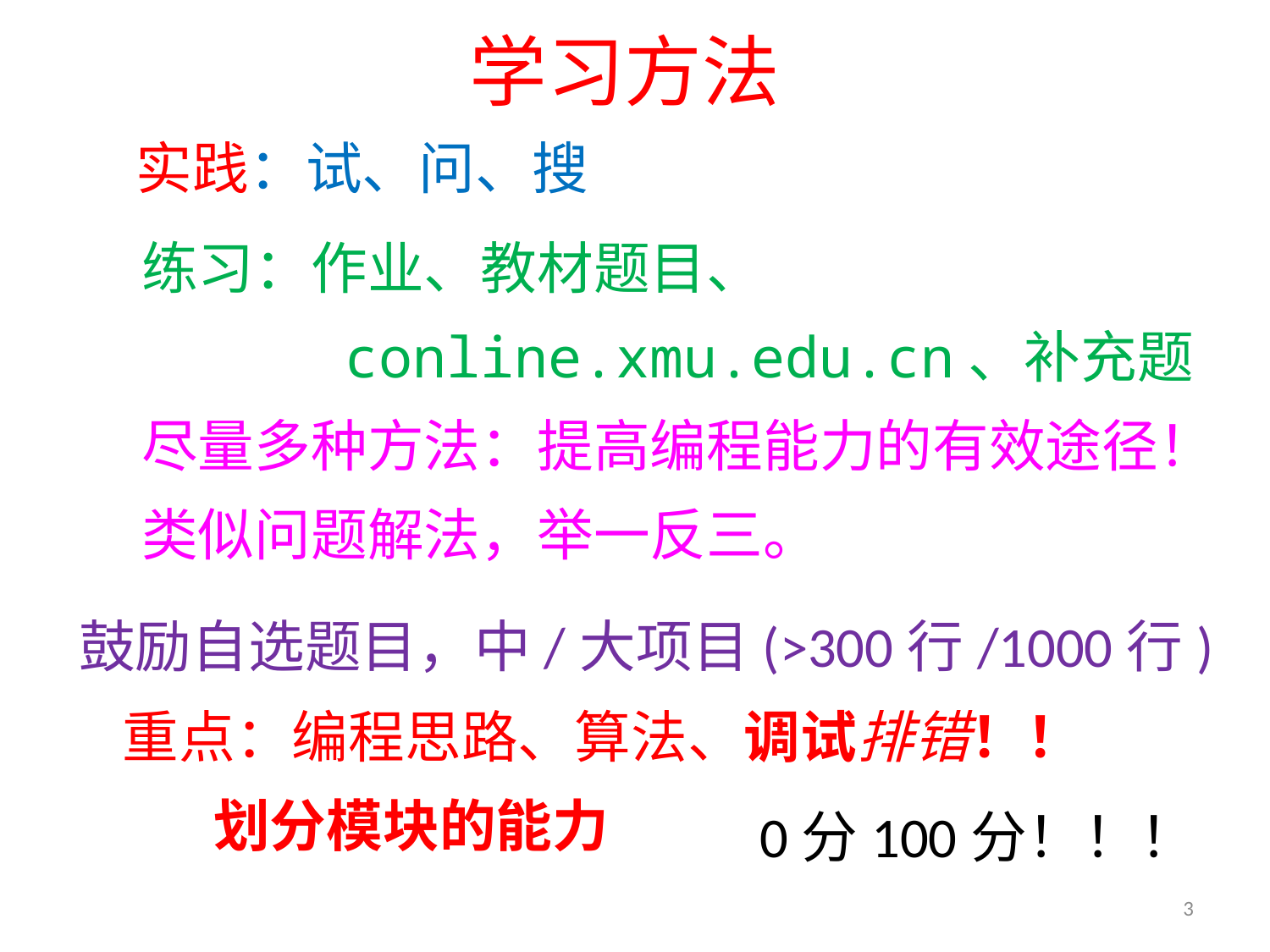

# 学习方法
实践：试、问、搜
练习：作业、教材题目、
      conline.xmu.edu.cn、补充题
尽量多种方法：提高编程能力的有效途径！
类似问题解法，举一反三。
鼓励自选题目，中/大项目(>300行/1000行)
重点：编程思路、算法、调试排错！！
      划分模块的能力
0分100分！！！
3